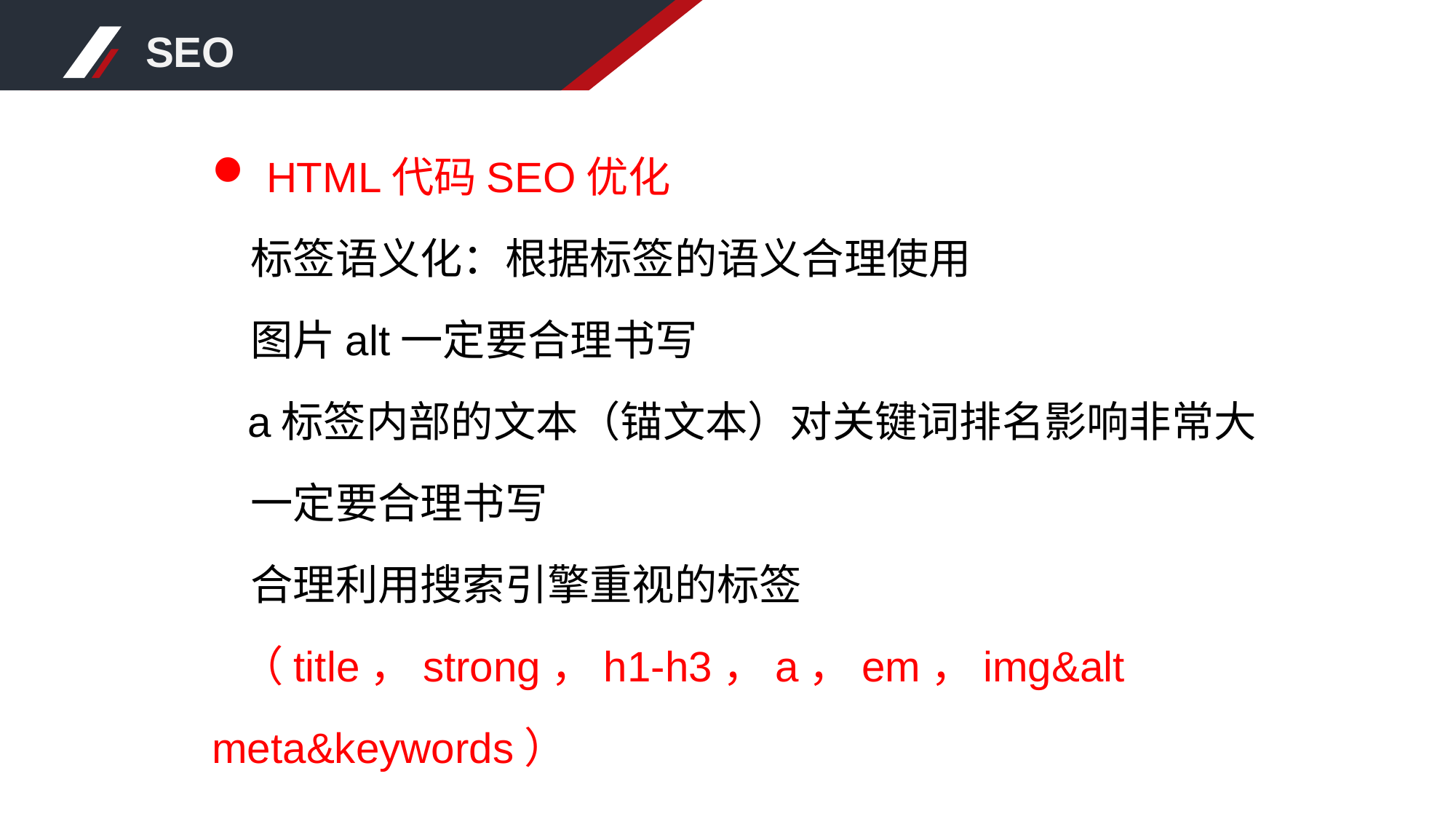

SEO
 HTML代码SEO优化
   标签语义化：根据标签的语义合理使用
   图片alt一定要合理书写
   a标签内部的文本（锚文本）对关键词排名影响非常大
   一定要合理书写
   合理利用搜索引擎重视的标签
  （title，strong，h1-h3，a，em，img&alt meta&keywords）